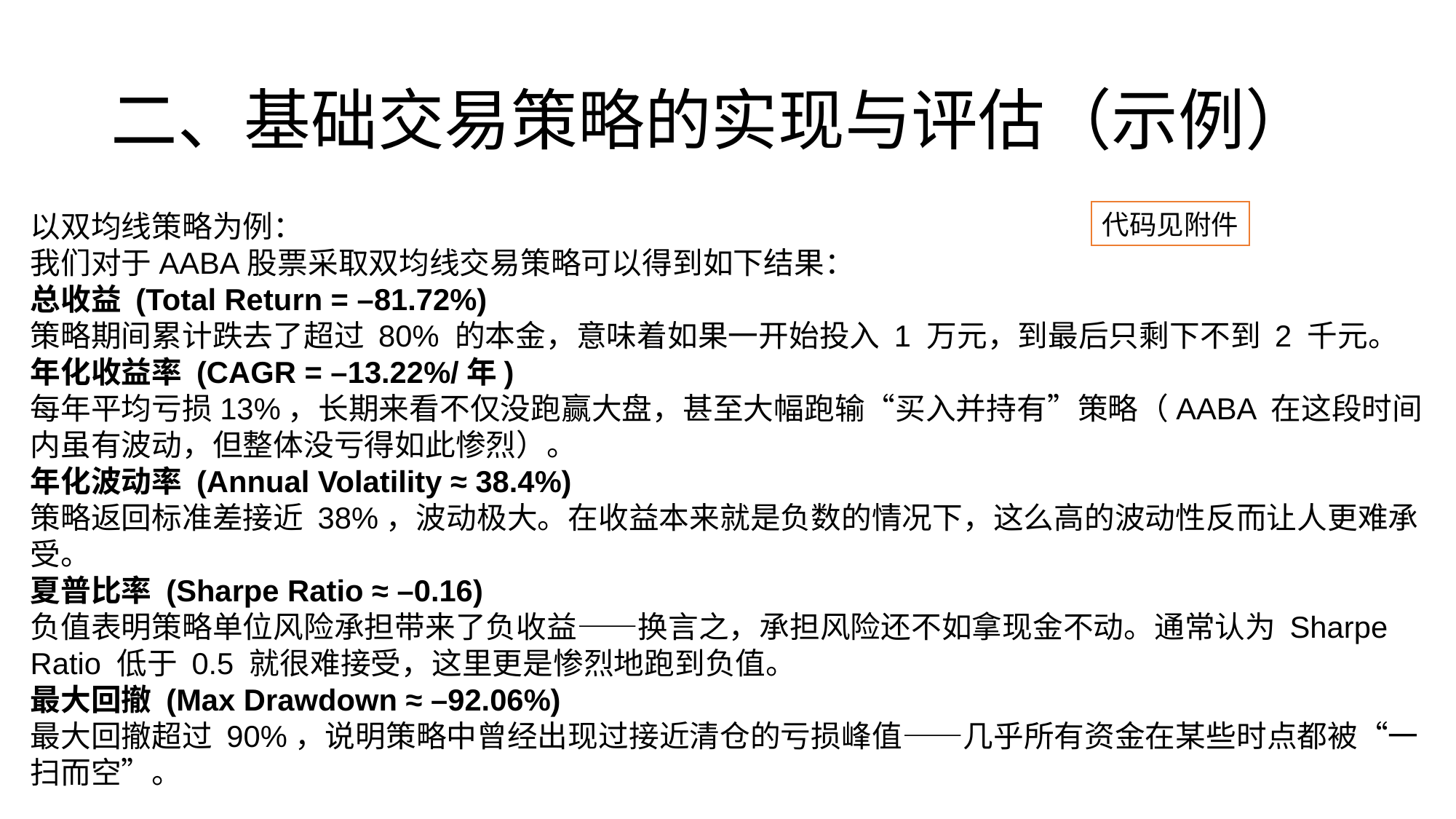

# 二、基础交易策略的实现与评估（示例）
以双均线策略为例：
我们对于AABA股票采取双均线交易策略可以得到如下结果：
总收益 (Total Return = –81.72%)
策略期间累计跌去了超过 80% 的本金，意味着如果一开始投入 1 万元，到最后只剩下不到 2 千元。
年化收益率 (CAGR = –13.22%/年)
每年平均亏损13%，长期来看不仅没跑赢大盘，甚至大幅跑输“买入并持有”策略（AABA 在这段时间内虽有波动，但整体没亏得如此惨烈）。
年化波动率 (Annual Volatility ≈ 38.4%)
策略返回标准差接近 38%，波动极大。在收益本来就是负数的情况下，这么高的波动性反而让人更难承受。
夏普比率 (Sharpe Ratio ≈ –0.16)
负值表明策略单位风险承担带来了负收益——换言之，承担风险还不如拿现金不动。通常认为 Sharpe Ratio 低于 0.5 就很难接受，这里更是惨烈地跑到负值。
最大回撤 (Max Drawdown ≈ –92.06%)
最大回撤超过 90%，说明策略中曾经出现过接近清仓的亏损峰值——几乎所有资金在某些时点都被“一扫而空”。
代码见附件